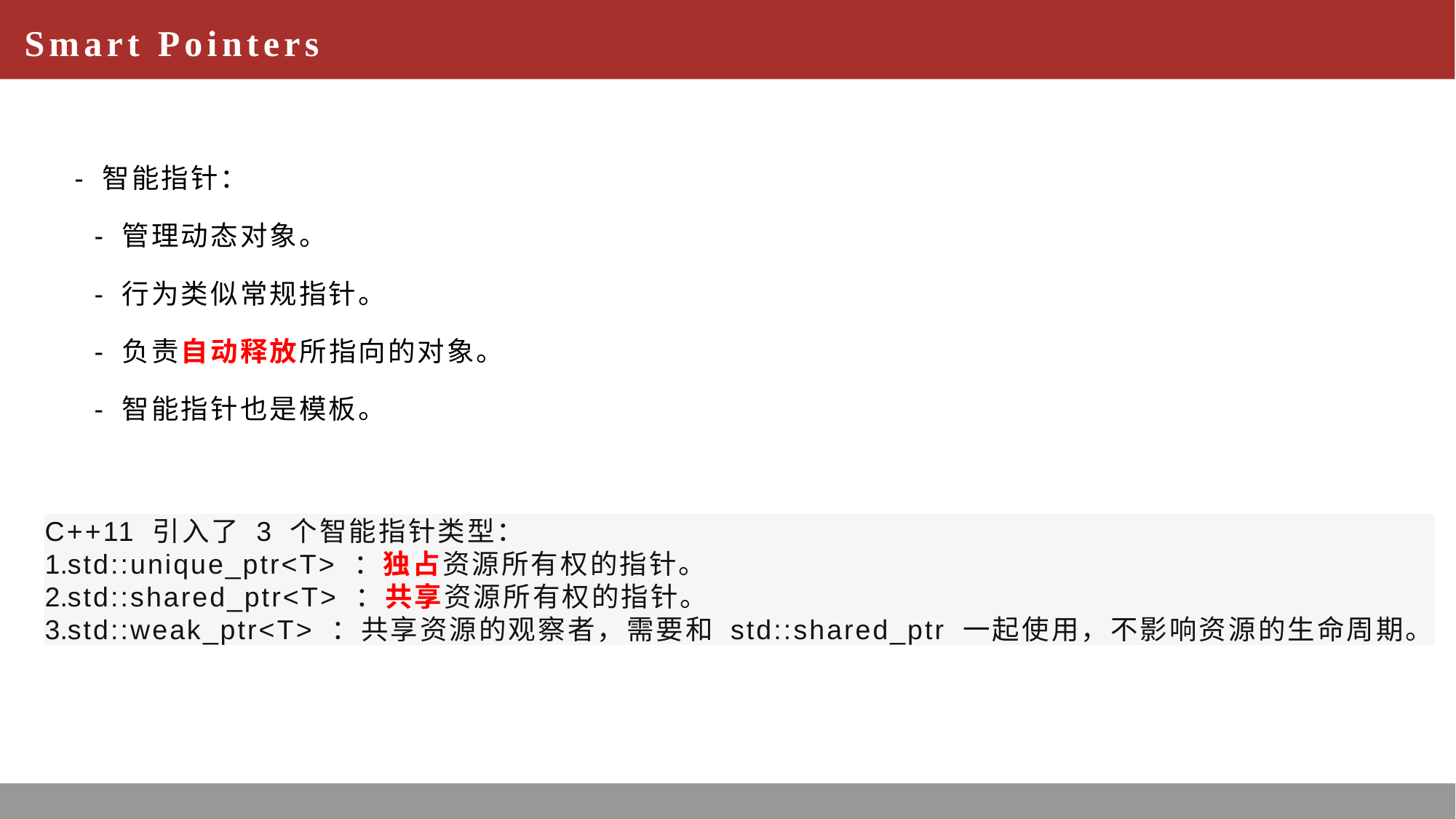

# Smart Pointers
- 智能指针：
  - 管理动态对象。
  - 行为类似常规指针。
  - 负责自动释放所指向的对象。
  - 智能指针也是模板。

C++11 引入了 3 个智能指针类型：
std::unique_ptr<T> ：独占资源所有权的指针。
std::shared_ptr<T> ：共享资源所有权的指针。
std::weak_ptr<T> ：共享资源的观察者，需要和 std::shared_ptr 一起使用，不影响资源的生命周期。
16